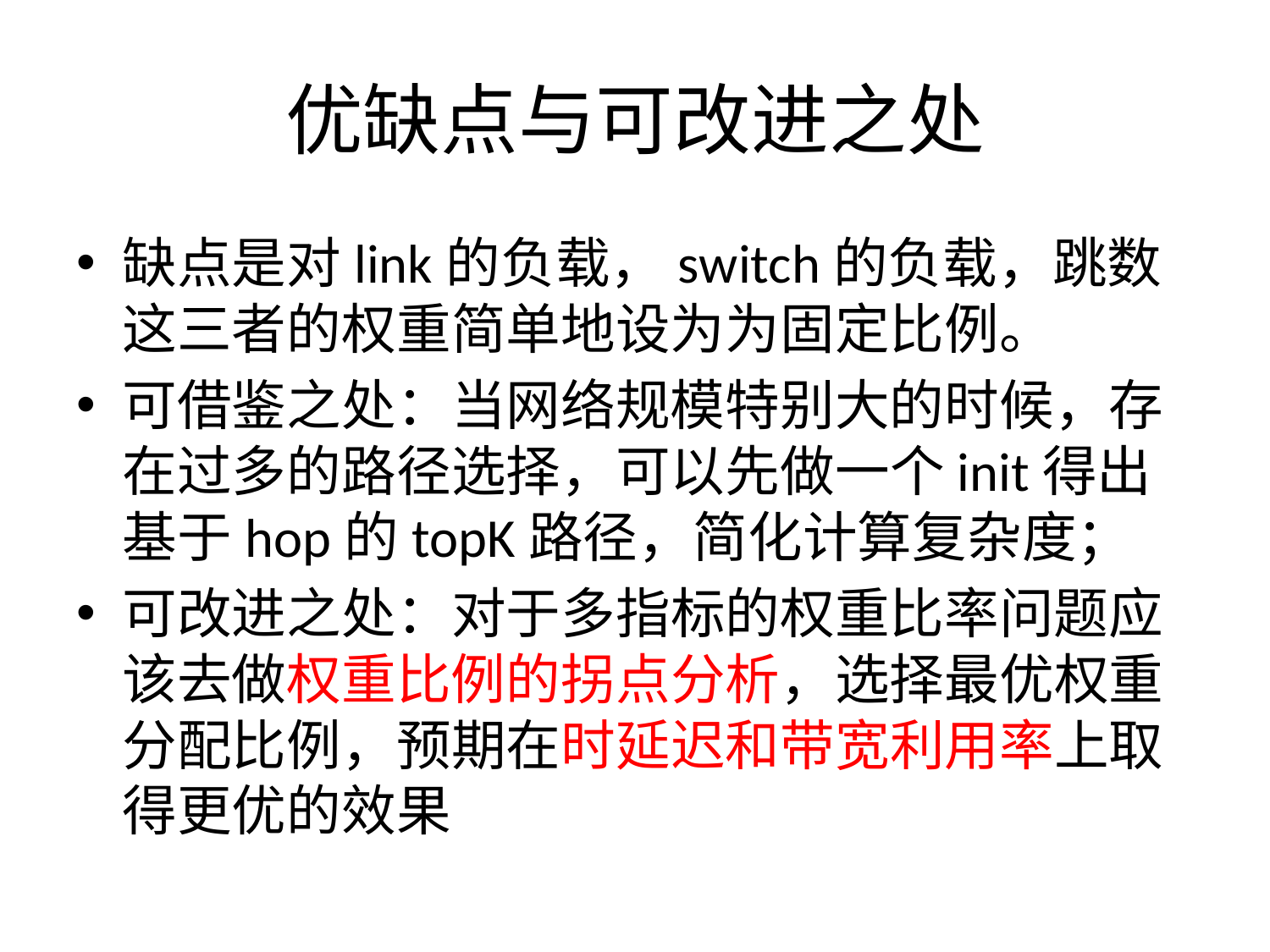

# 优缺点与可改进之处
缺点是对link的负载，switch的负载，跳数这三者的权重简单地设为为固定比例。
可借鉴之处：当网络规模特别大的时候，存在过多的路径选择，可以先做一个init得出基于hop的topK路径，简化计算复杂度；
可改进之处：对于多指标的权重比率问题应该去做权重比例的拐点分析，选择最优权重分配比例，预期在时延迟和带宽利用率上取得更优的效果